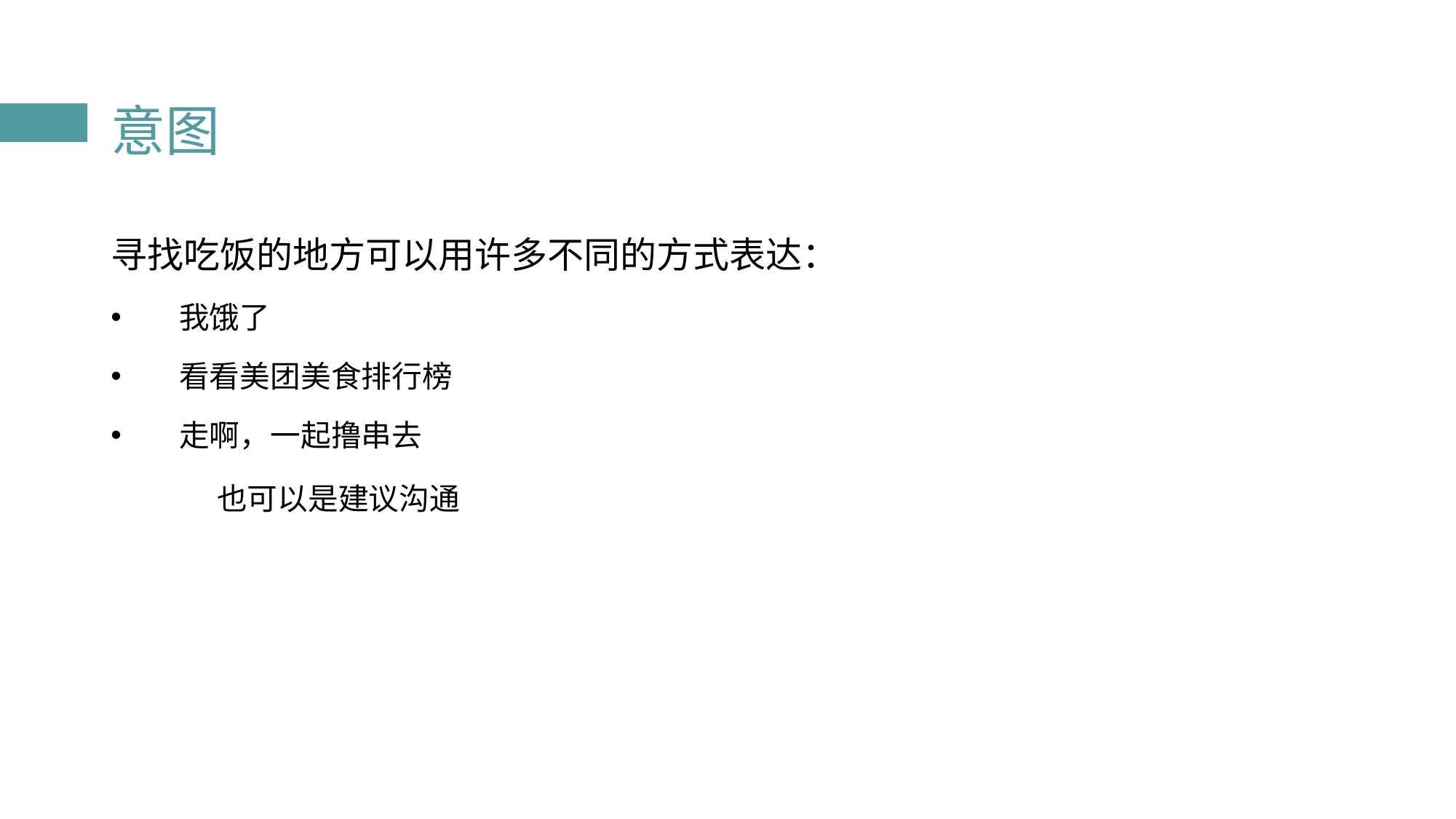

# 意图
寻找吃饭的地方可以用许多不同的方式表达：
     我饿了
     看看美团美食排行榜
     走啊，一起撸串去

也可以是建议沟通